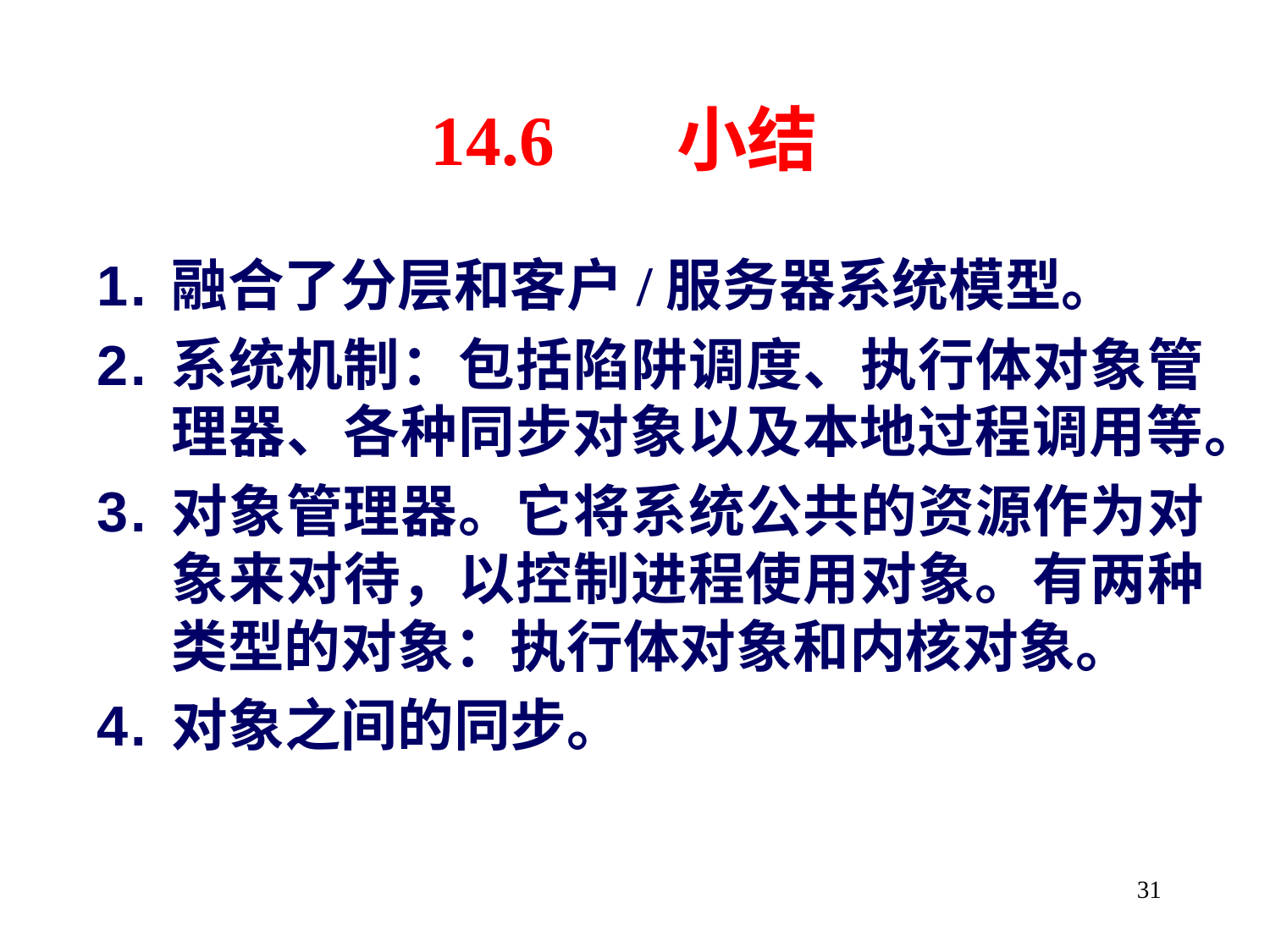

# 14.6      小结
融合了分层和客户/服务器系统模型。
系统机制：包括陷阱调度、执行体对象管理器、各种同步对象以及本地过程调用等。
对象管理器。它将系统公共的资源作为对象来对待，以控制进程使用对象。有两种类型的对象：执行体对象和内核对象。
对象之间的同步。
31